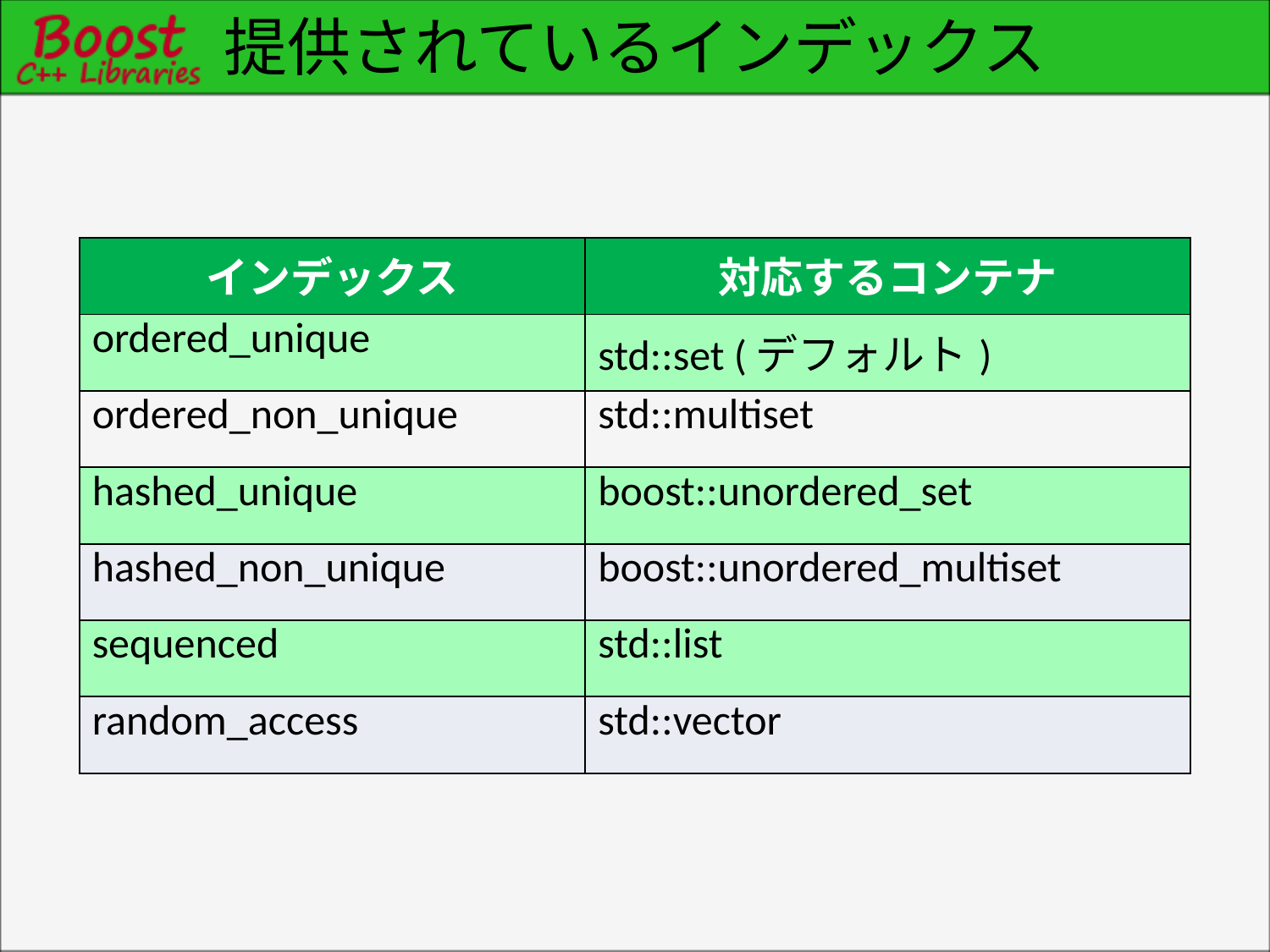

# 提供されているインデックス
| インデックス | 対応するコンテナ |
| --- | --- |
| ordered\_unique | std::set (デフォルト) |
| ordered\_non\_unique | std::multiset |
| hashed\_unique | boost::unordered\_set |
| hashed\_non\_unique | boost::unordered\_multiset |
| sequenced | std::list |
| random\_access | std::vector |